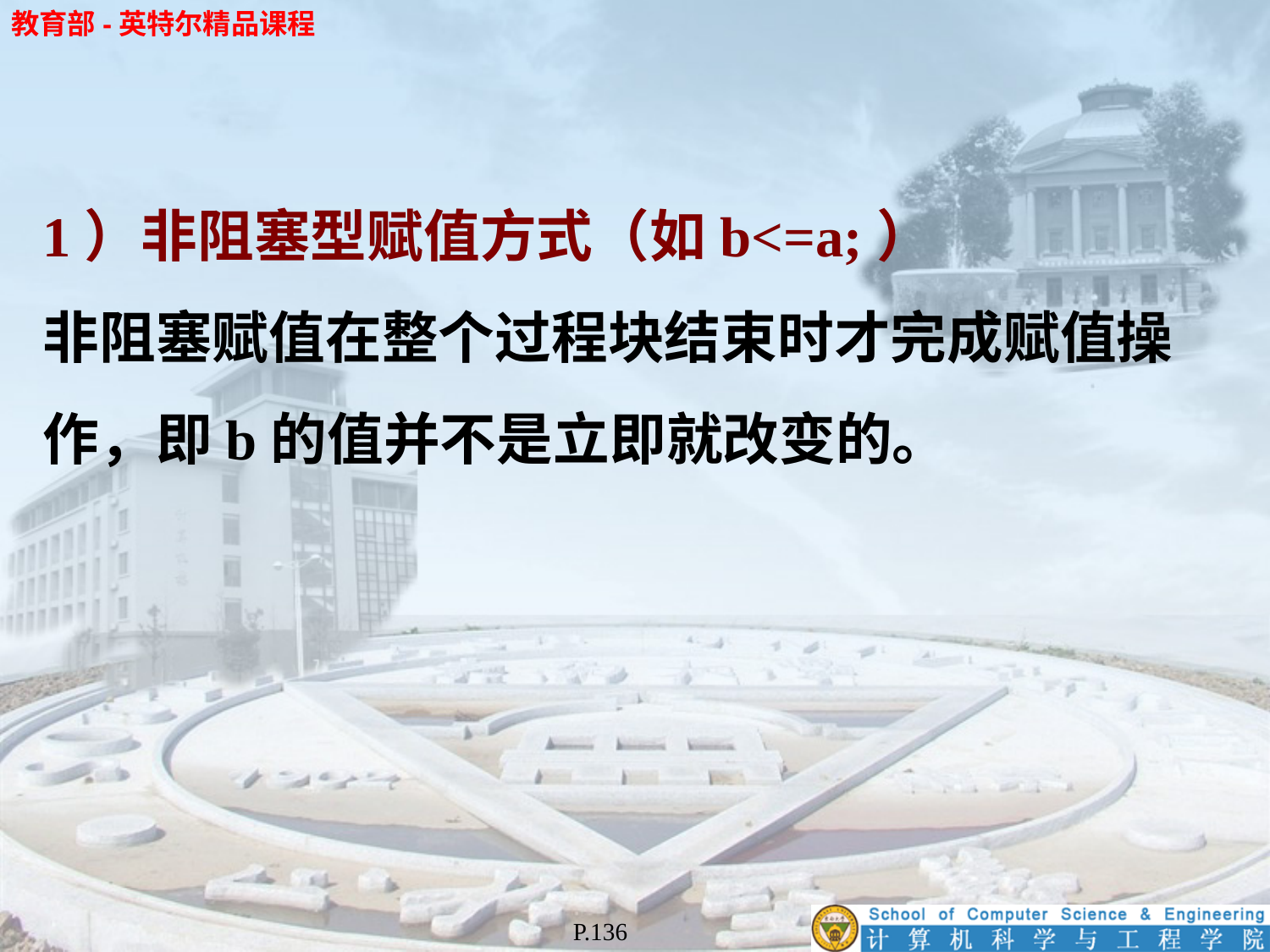

1）非阻塞型赋值方式（如b<=a;）
非阻塞赋值在整个过程块结束时才完成赋值操作，即b的值并不是立即就改变的。
P.136